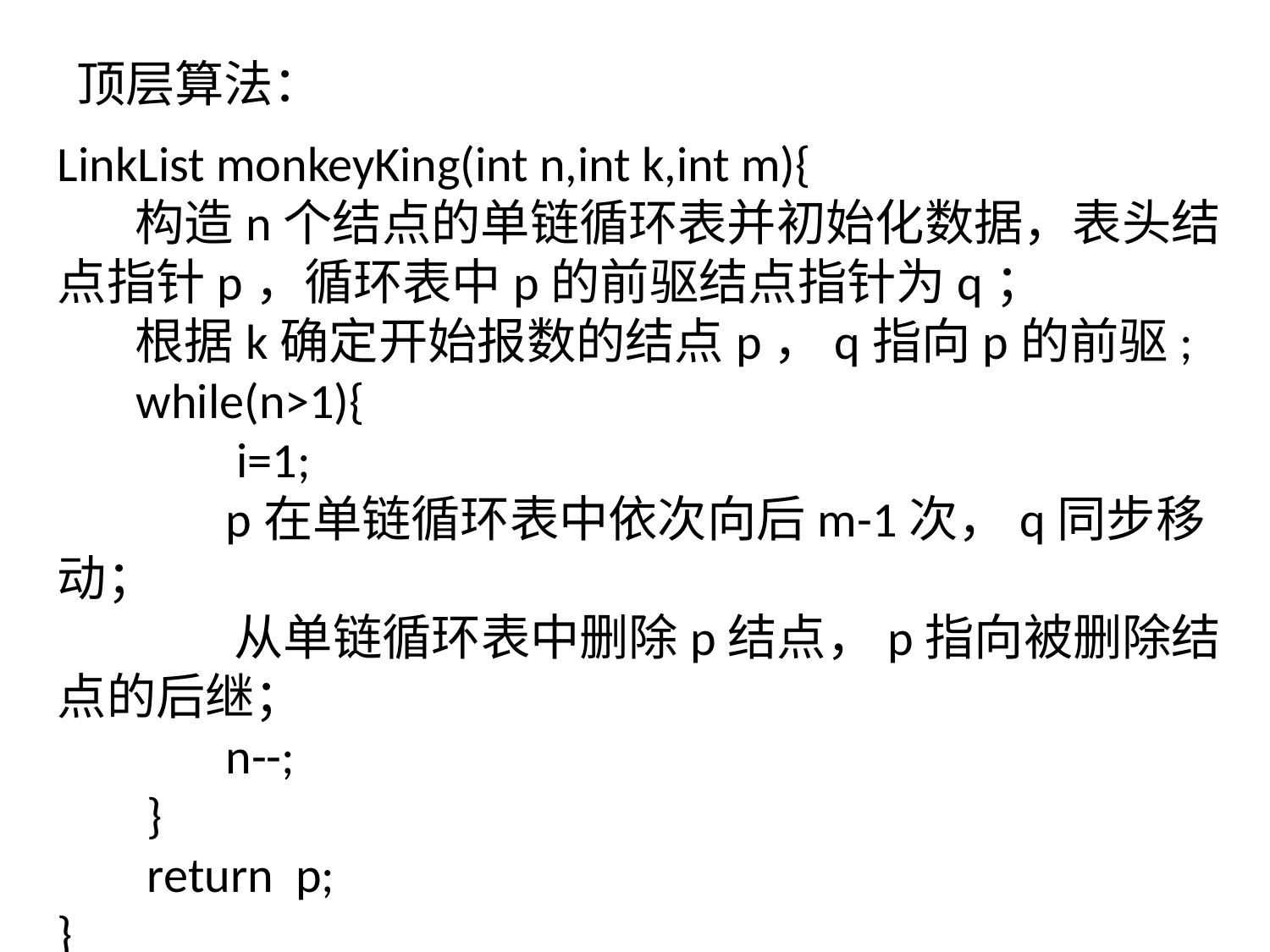

# 顶层算法：
LinkList monkeyKing(int n,int k,int m){
      构造n个结点的单链循环表并初始化数据，表头结点指针p，循环表中p的前驱结点指针为q；
      根据k确定开始报数的结点p，q指向p的前驱;
       while(n>1){
                i=1;
               p在单链循环表中依次向后m-1次，q同步移动；
               从单链循环表中删除p结点，p指向被删除结点的后继；
               n--;
        }
        return  p;
}